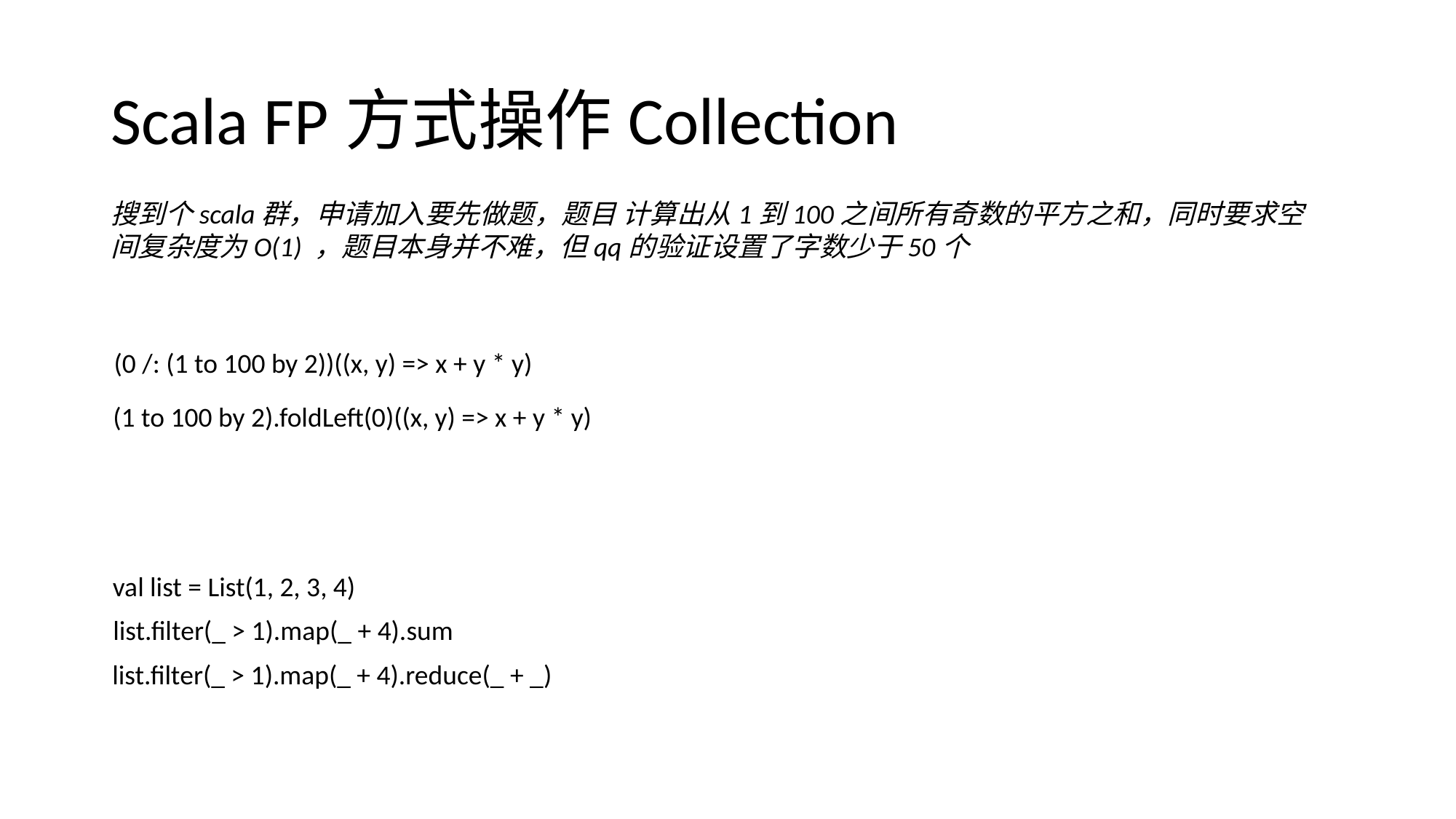

# Scala FP方式操作Collection
搜到个scala群，申请加入要先做题，题目 计算出从1到100之间所有奇数的平方之和，同时要求空间复杂度为O(1) ，题目本身并不难，但qq的验证设置了字数少于50个
(0 /: (1 to 100 by 2))((x, y) => x + y * y)
 (1 to 100 by 2).foldLeft(0)((x, y) => x + y * y)
val list = List(1, 2, 3, 4)
list.filter(_ > 1).map(_ + 4).sum
 list.filter(_ > 1).map(_ + 4).reduce(_ + _)